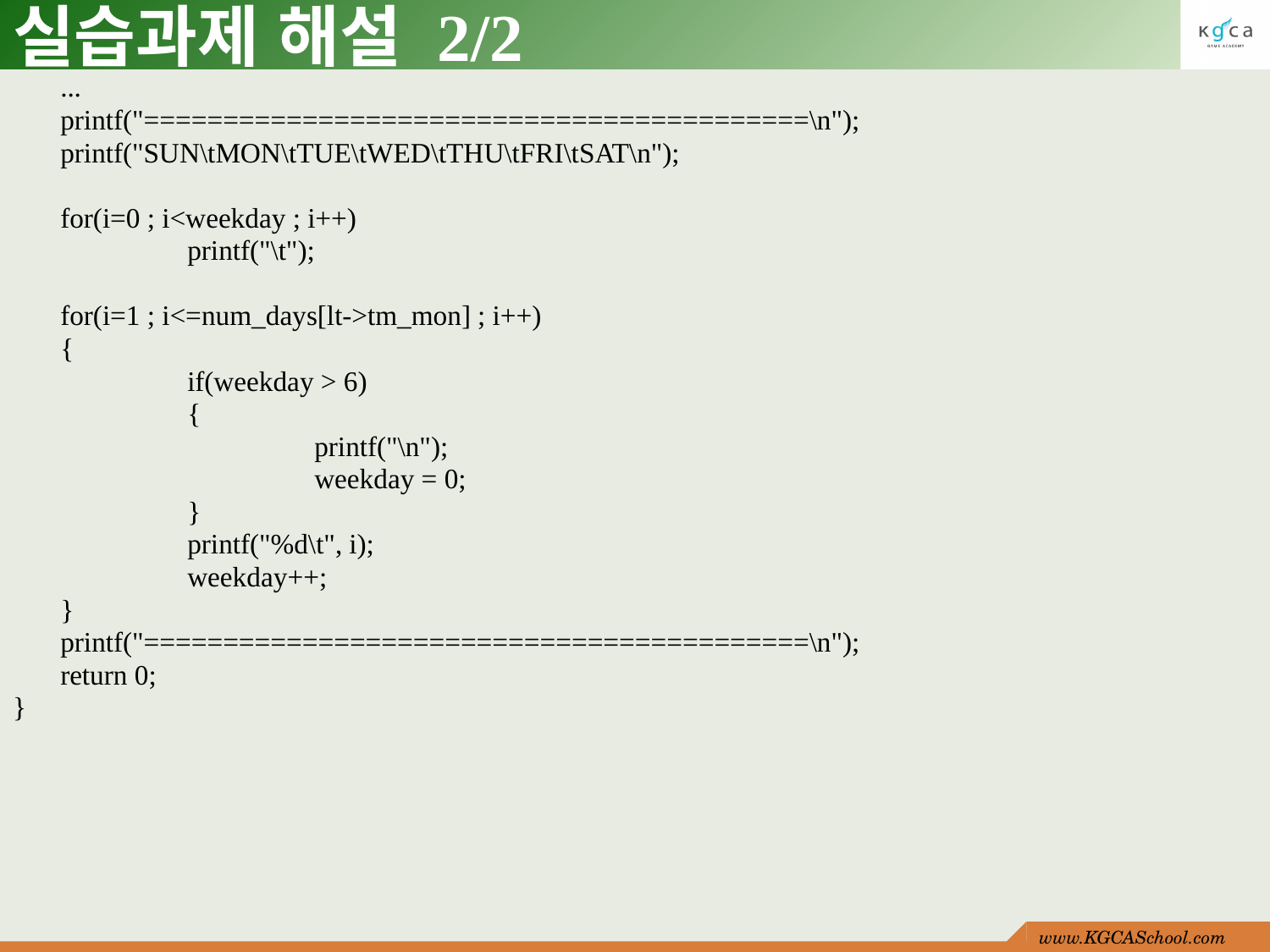

# 실습과제 해설 2/2
	...
	printf("==========================================\n");
	printf("SUN\tMON\tTUE\tWED\tTHU\tFRI\tSAT\n");

	for(i=0 ; i<weekday ; i++)
		printf("\t");

	for(i=1 ; i<=num_days[lt->tm_mon] ; i++)
	{
		if(weekday > 6)
		{
			printf("\n");
			weekday = 0;
		}
		printf("%d\t", i);
		weekday++;
	}
	printf("==========================================\n");
	return 0;
}